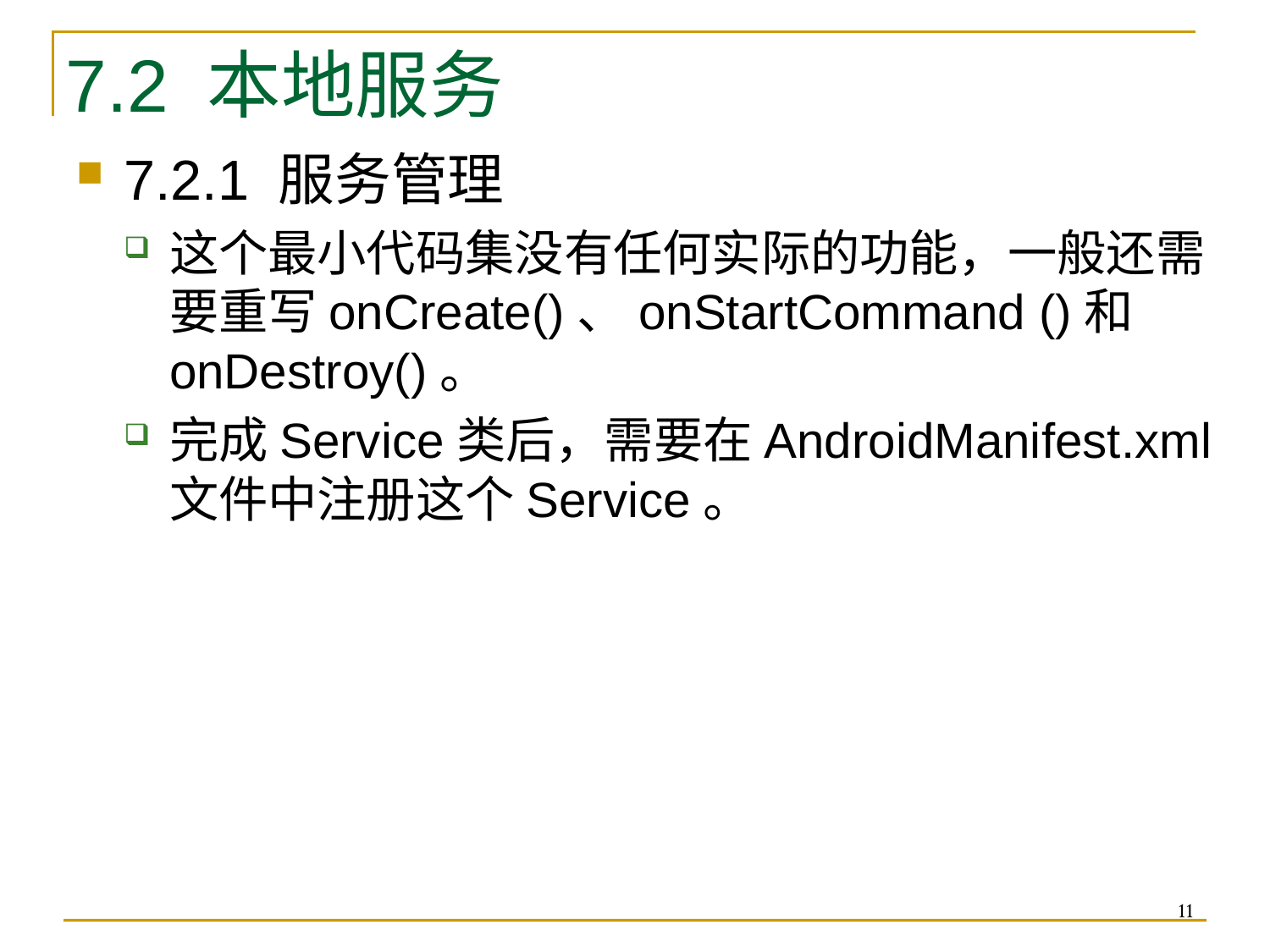

7.2 本地服务
7.2.1 服务管理
这个最小代码集没有任何实际的功能，一般还需要重写onCreate()、onStartCommand ()和onDestroy()。
完成Service类后，需要在AndroidManifest.xml文件中注册这个Service。
11